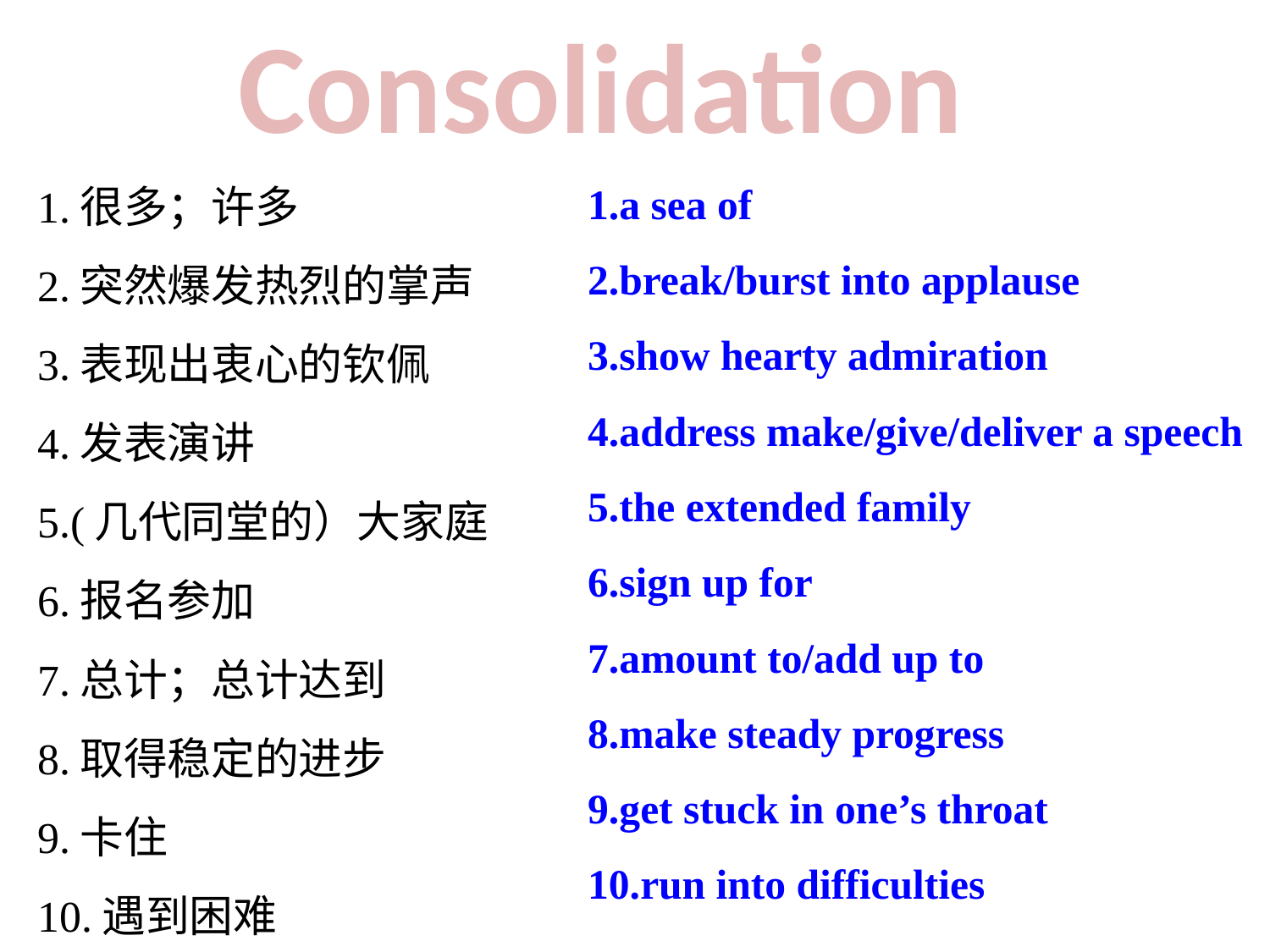

Consolidation
1.很多；许多
2.突然爆发热烈的掌声
3.表现出衷心的钦佩
4.发表演讲
5.(几代同堂的）大家庭
6.报名参加
7.总计；总计达到
8.取得稳定的进步
9.卡住
10.遇到困难
1.a sea of
2.break/burst into applause
3.show hearty admiration
4.address make/give/deliver a speech
5.the extended family
6.sign up for
7.amount to/add up to
8.make steady progress
9.get stuck in one’s throat
10.run into difficulties